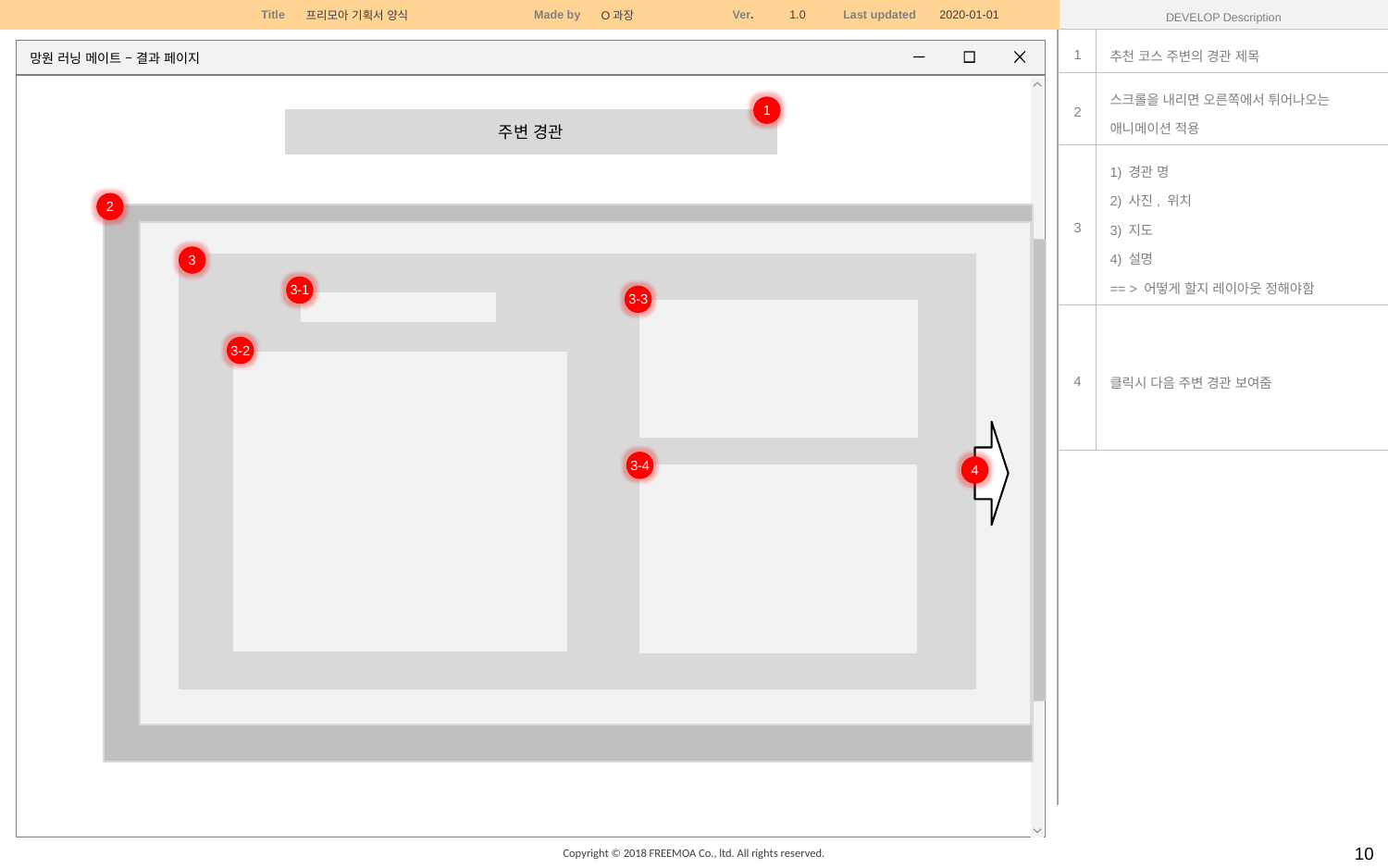

| DEVELOP Description |  |
| --- | --- |
| 1 | 추천 코스 주변의 경관 제목 |
| 2 | 스크롤을 내리면 오른쪽에서 튀어나오는 애니메이션 적용 |
| 3 | 1) 경관 명 2) 사진, 위치 3) 지도 4) 설명 == > 어떻게 할지 레이아웃 정해야함 |
| 4 | 클릭시 다음 주변 경관 보여줌 |
망원 러닝 메이트 – 결과 페이지

1

주변 경관
2

3

3-1

3-3

3-2

3-4

4